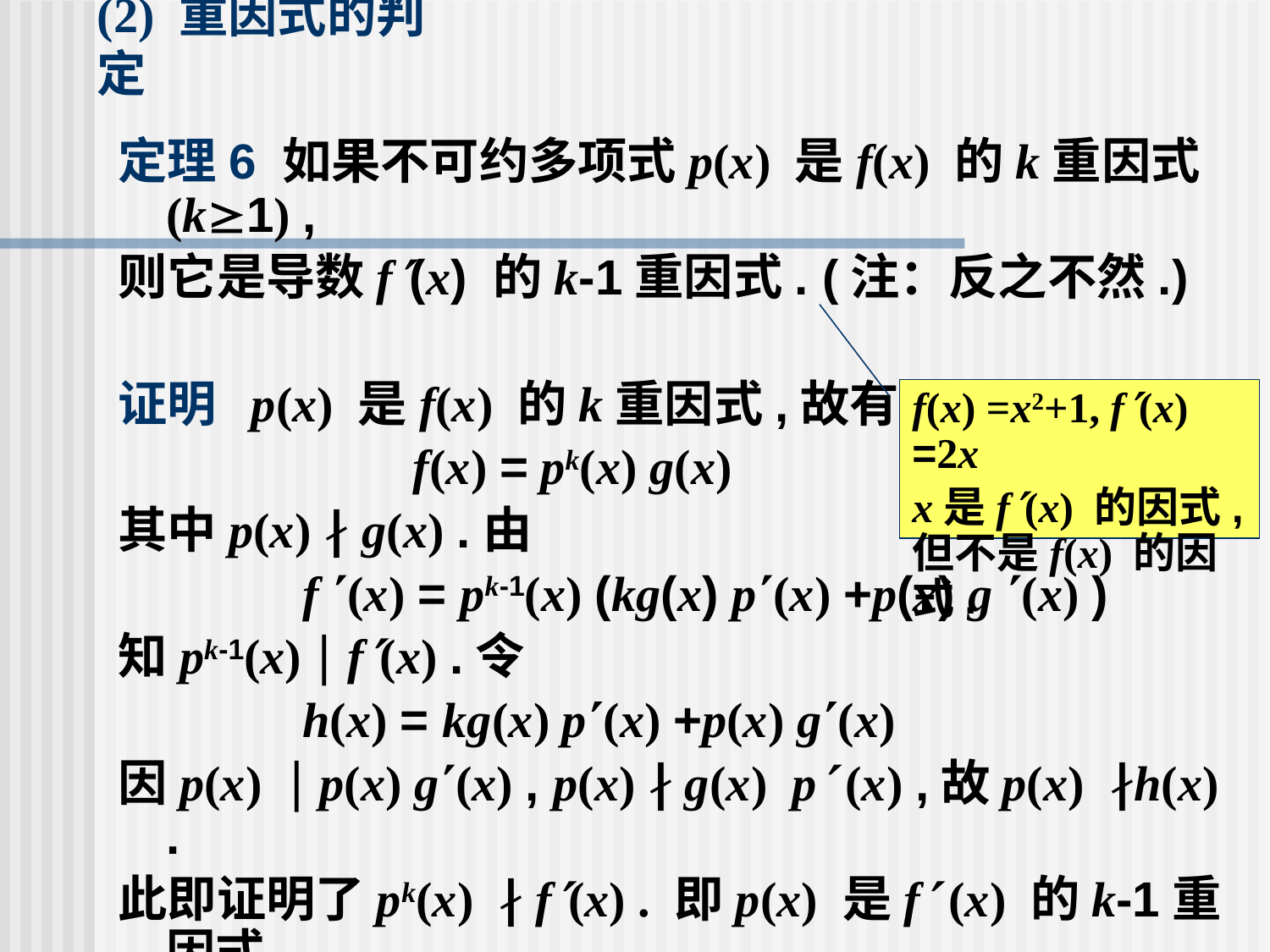

# (2) 重因式的判定
定理6 如果不可约多项式p(x) 是f(x) 的k重因式(k≥1) ,
则它是导数f′(x) 的k-1重因式. (注：反之不然.)

证明  p(x) 是f(x) 的k重因式,故有
                        f(x) = pk(x) g(x)
其中p(x) ∤ g(x) .由
               f ′(x) = pk-1(x) (kg(x) p′(x) +p(x) g ′(x) )
知pk-1(x) | f′(x) .令
               h(x) = kg(x) p′(x) +p(x) g′(x)
因p(x)  | p(x) g′(x) , p(x) ∤ g(x)  p′ (x) ,故p(x)  ∤h(x) .
此即证明了pk(x)  ∤ f′(x) . 即p(x) 是f′ (x) 的k-1重因式.
f(x) =x2+1, f′(x) =2x
x是f′(x) 的因式,但不是f(x) 的因式.